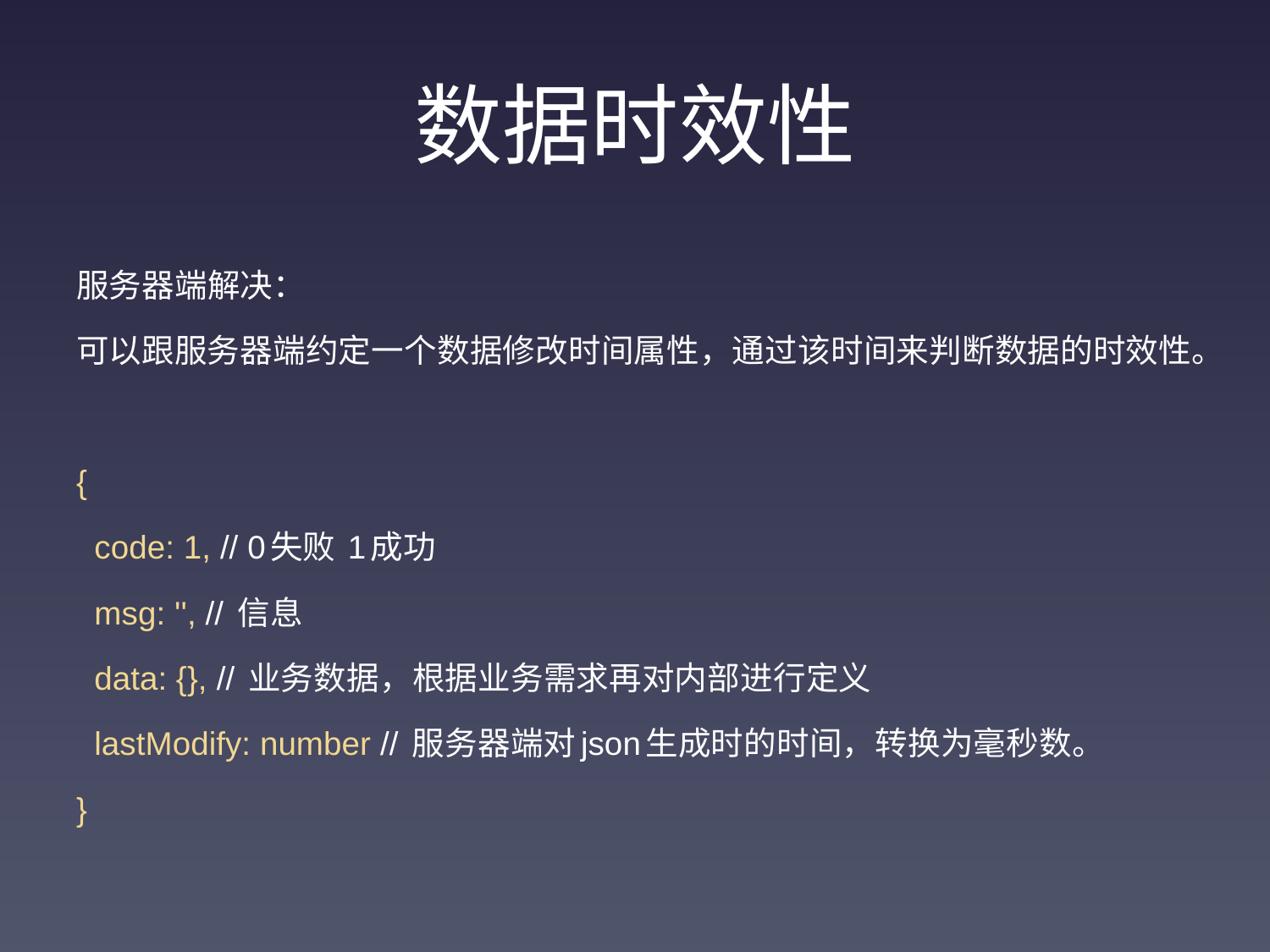

# 数据时效性
服务器端解决：
可以跟服务器端约定一个数据修改时间属性，通过该时间来判断数据的时效性。

{
  code: 1, // 0失败 1成功
  msg: '', // 信息
  data: {}, // 业务数据，根据业务需求再对内部进行定义
  lastModify: number // 服务器端对json生成时的时间，转换为毫秒数。
}